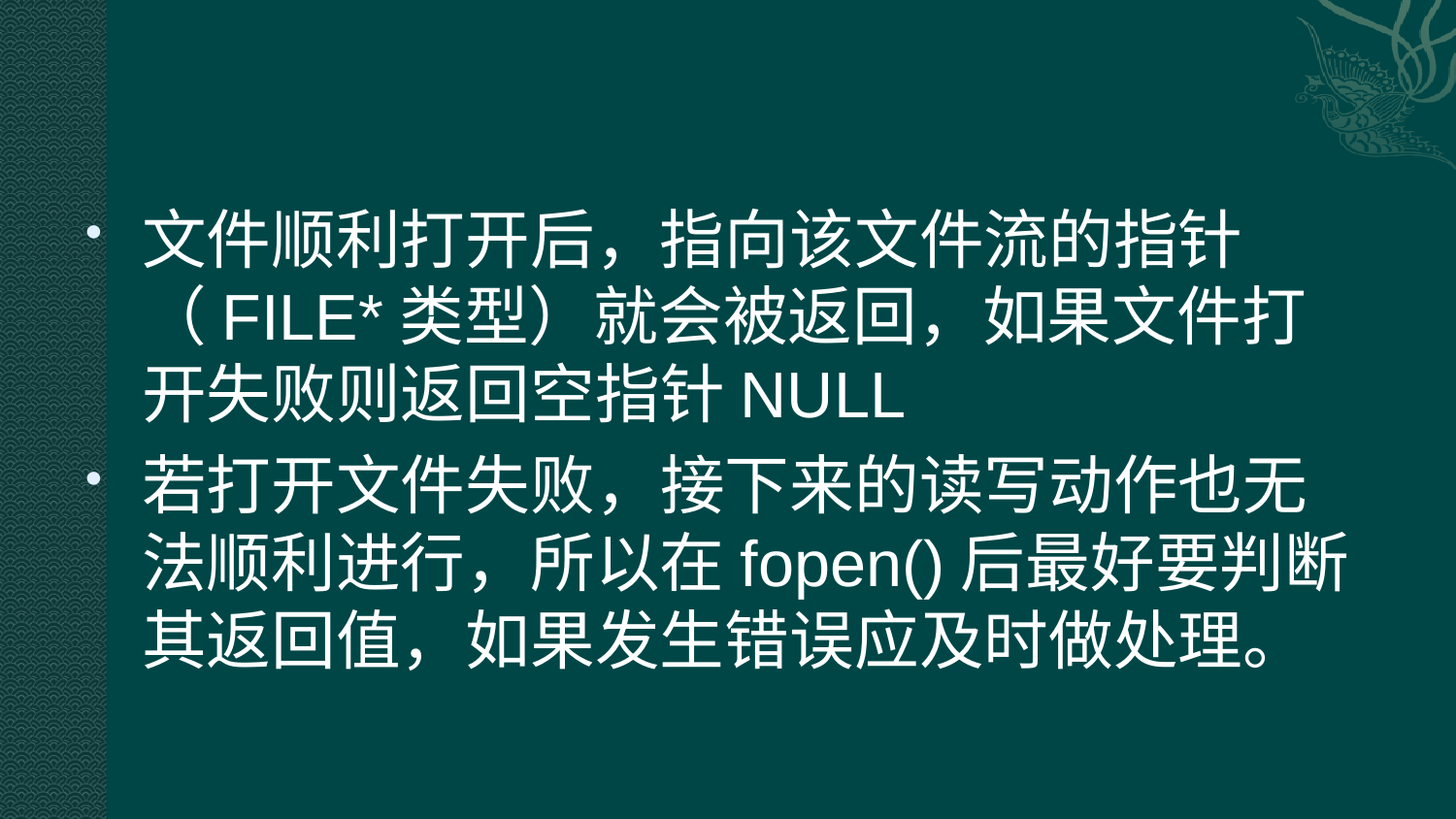

#
文件顺利打开后，指向该文件流的指针（FILE*类型）就会被返回，如果文件打开失败则返回空指针NULL
若打开文件失败，接下来的读写动作也无法顺利进行，所以在fopen()后最好要判断其返回值，如果发生错误应及时做处理。